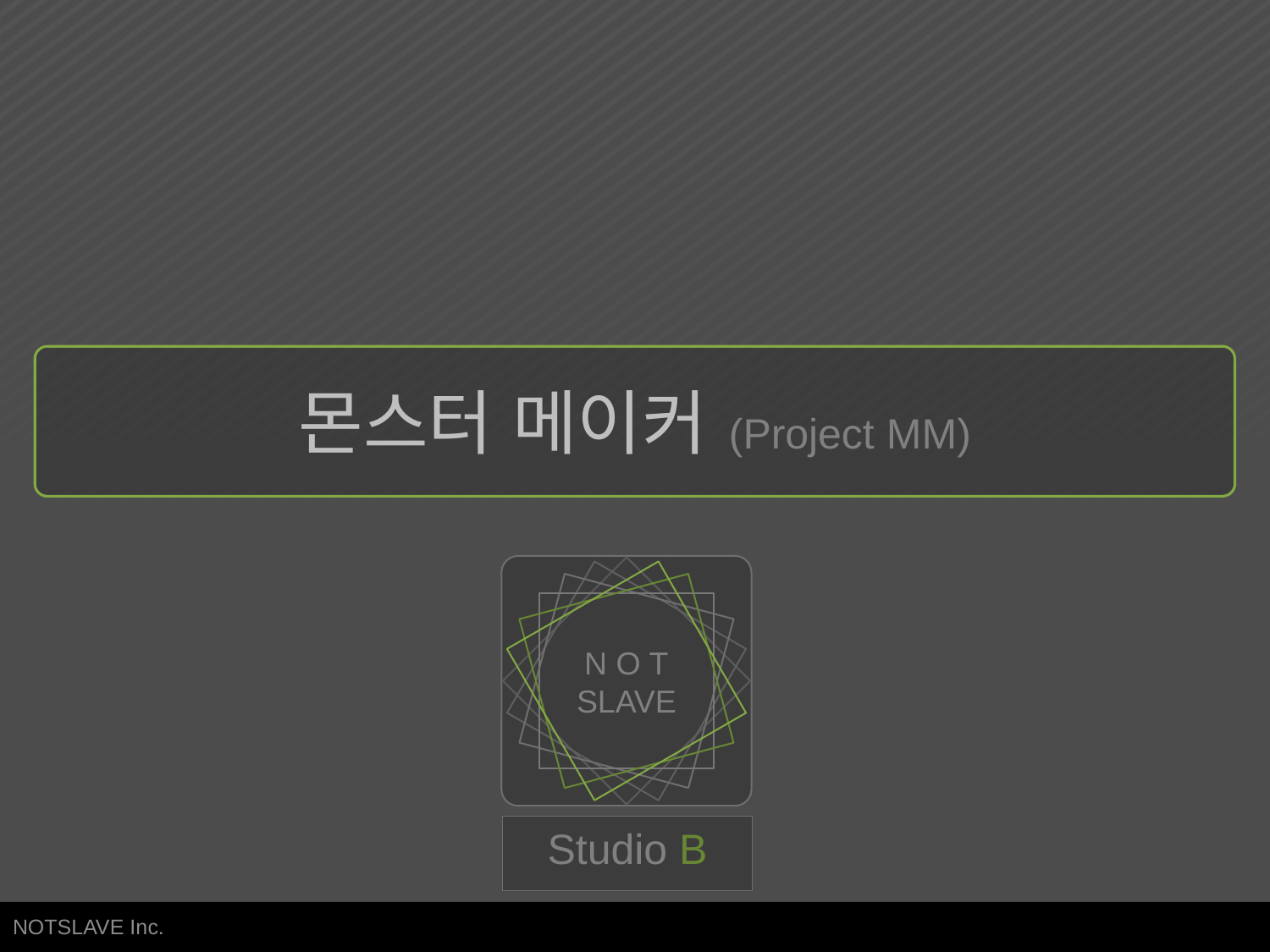

# 몬스터 메이커 (Project MM)
Studio B
NOTSLAVE Inc.